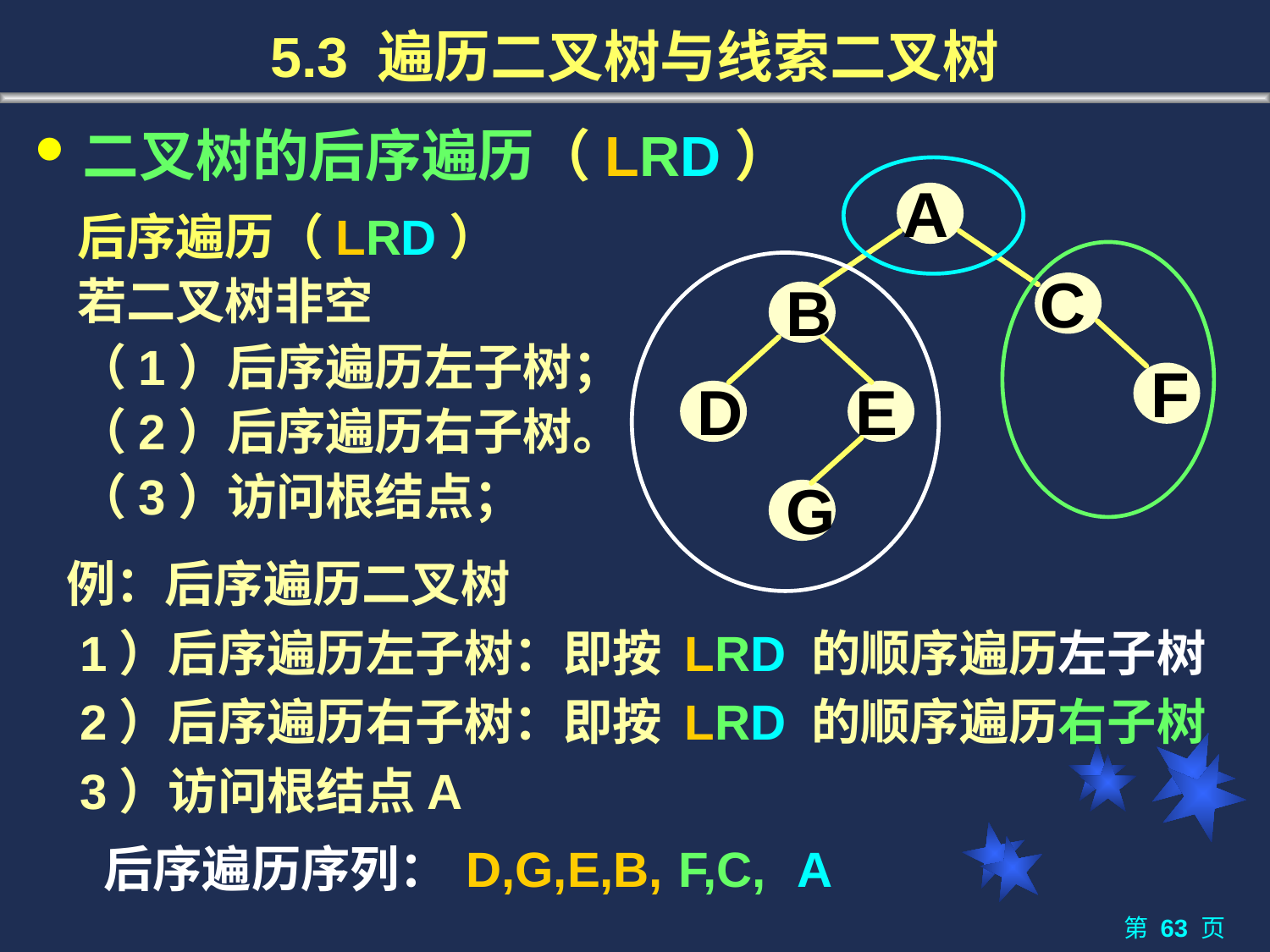

# 5.3 遍历二叉树与线索二叉树
二叉树的后序遍历（LRD）

 A

 C

 B

 F

 D

 E

 G

后序遍历（LRD）
若二叉树非空
（1）后序遍历左子树；
（2）后序遍历右子树。
（3）访问根结点；
例：后序遍历二叉树
 1）后序遍历左子树：即按 LRD 的顺序遍历左子树
 2）后序遍历右子树：即按 LRD 的顺序遍历右子树
 3）访问根结点A
后序遍历序列：
D,G,E,B,
F,C,
A
第 63 页